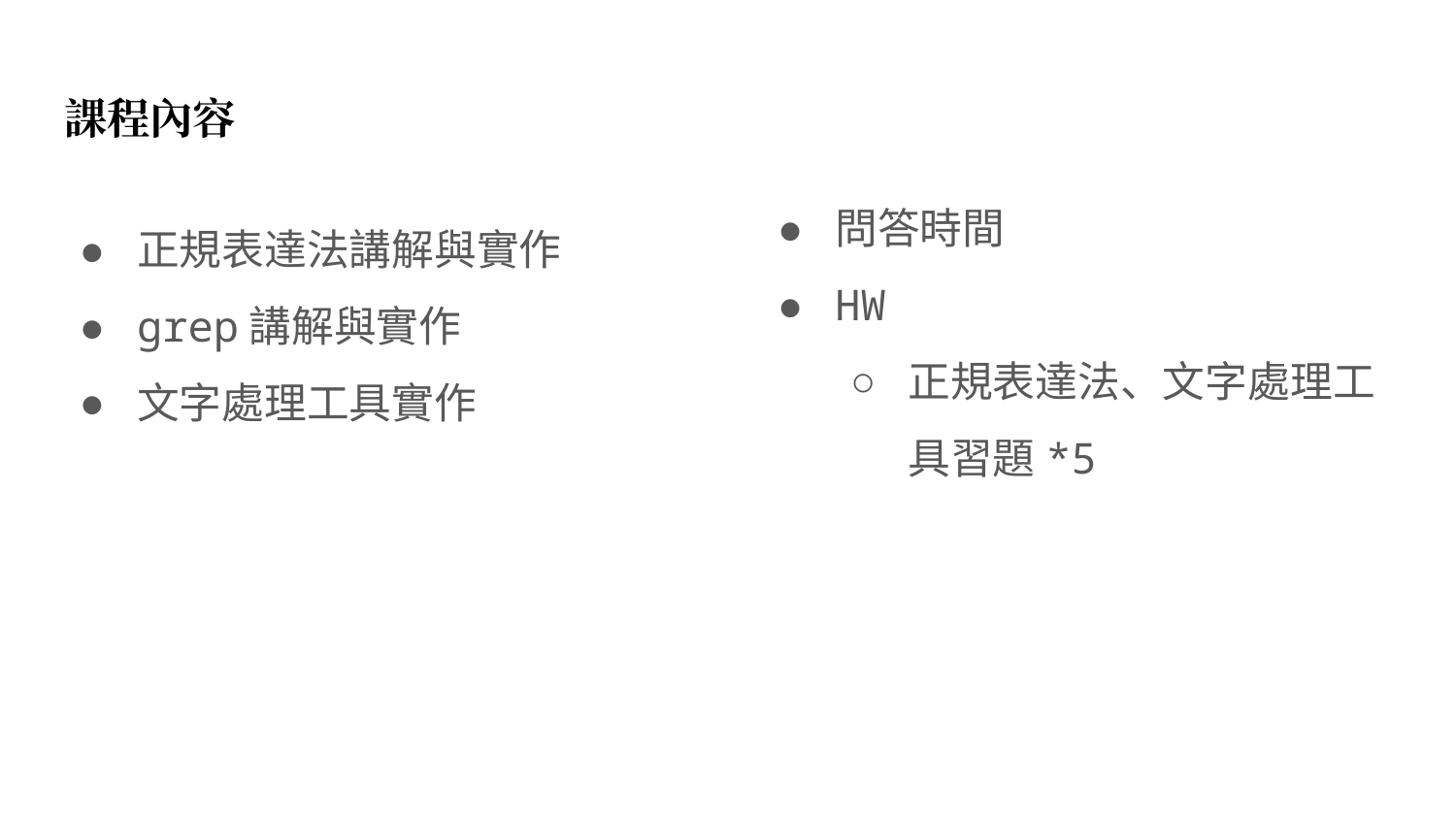

# 課程內容
問答時間
HW
正規表達法、文字處理工具習題*5
正規表達法講解與實作
grep講解與實作
文字處理工具實作